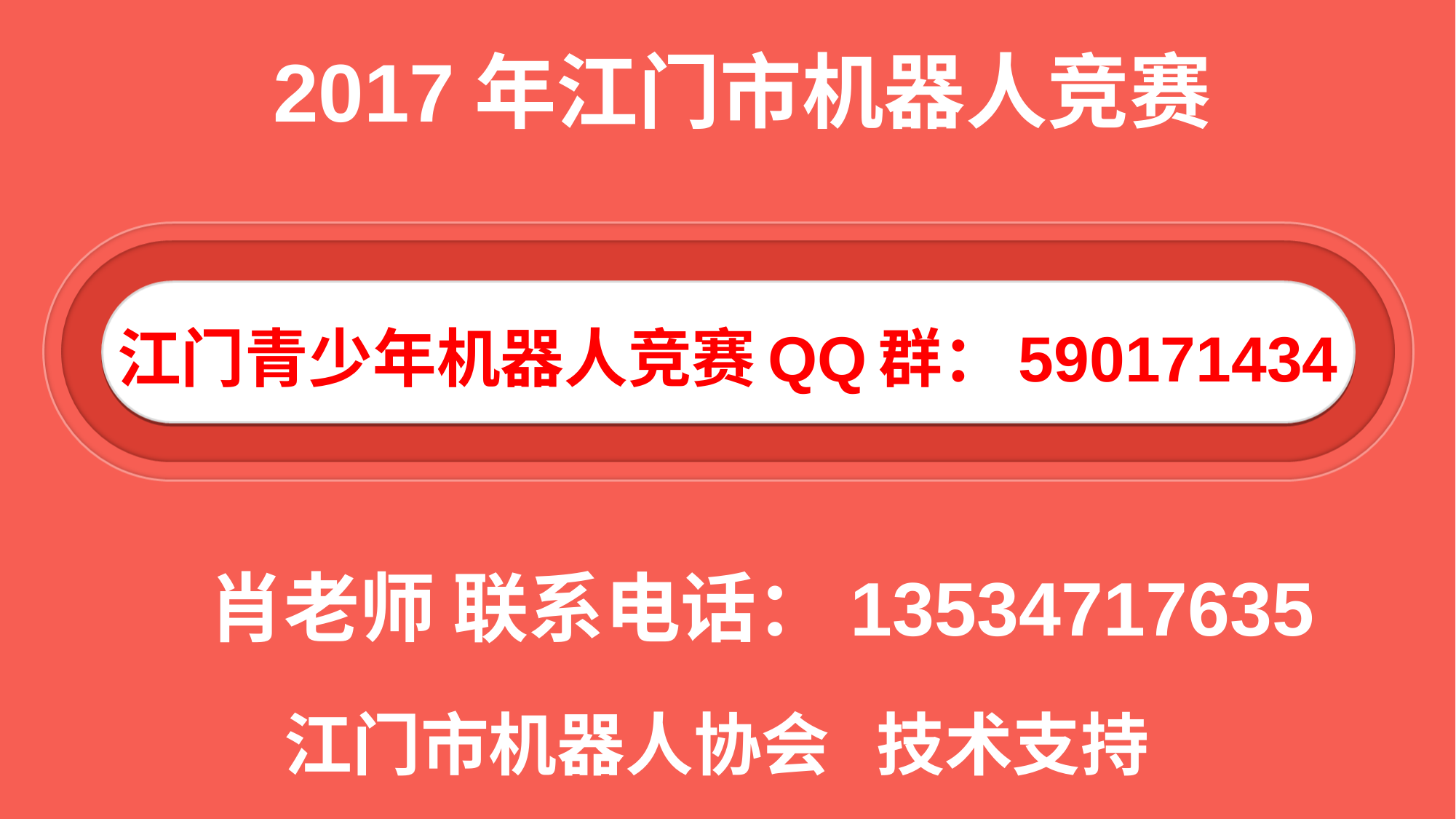

2017年江门市机器人竞赛
江门青少年机器人竞赛QQ群：590171434
肖老师 联系电话：13534717635
江门市机器人协会   技术支持